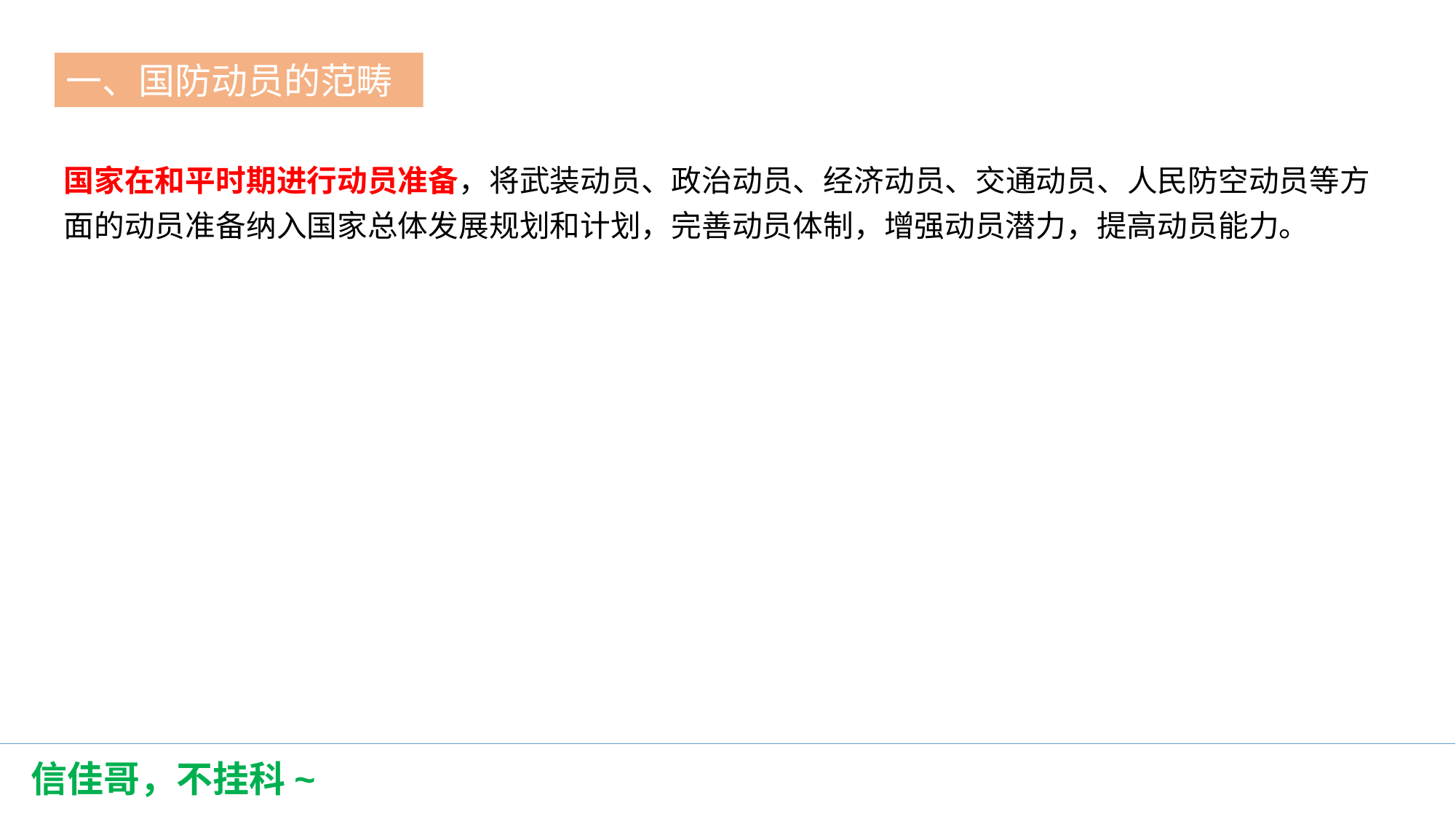

一、国防动员的范畴
第一节
国家在和平时期进行动员准备，将武装动员、政治动员、经济动员、交通动员、人民防空动员等方面的动员准备纳入国家总体发展规划和计划，完善动员体制，增强动员潜力，提高动员能力。